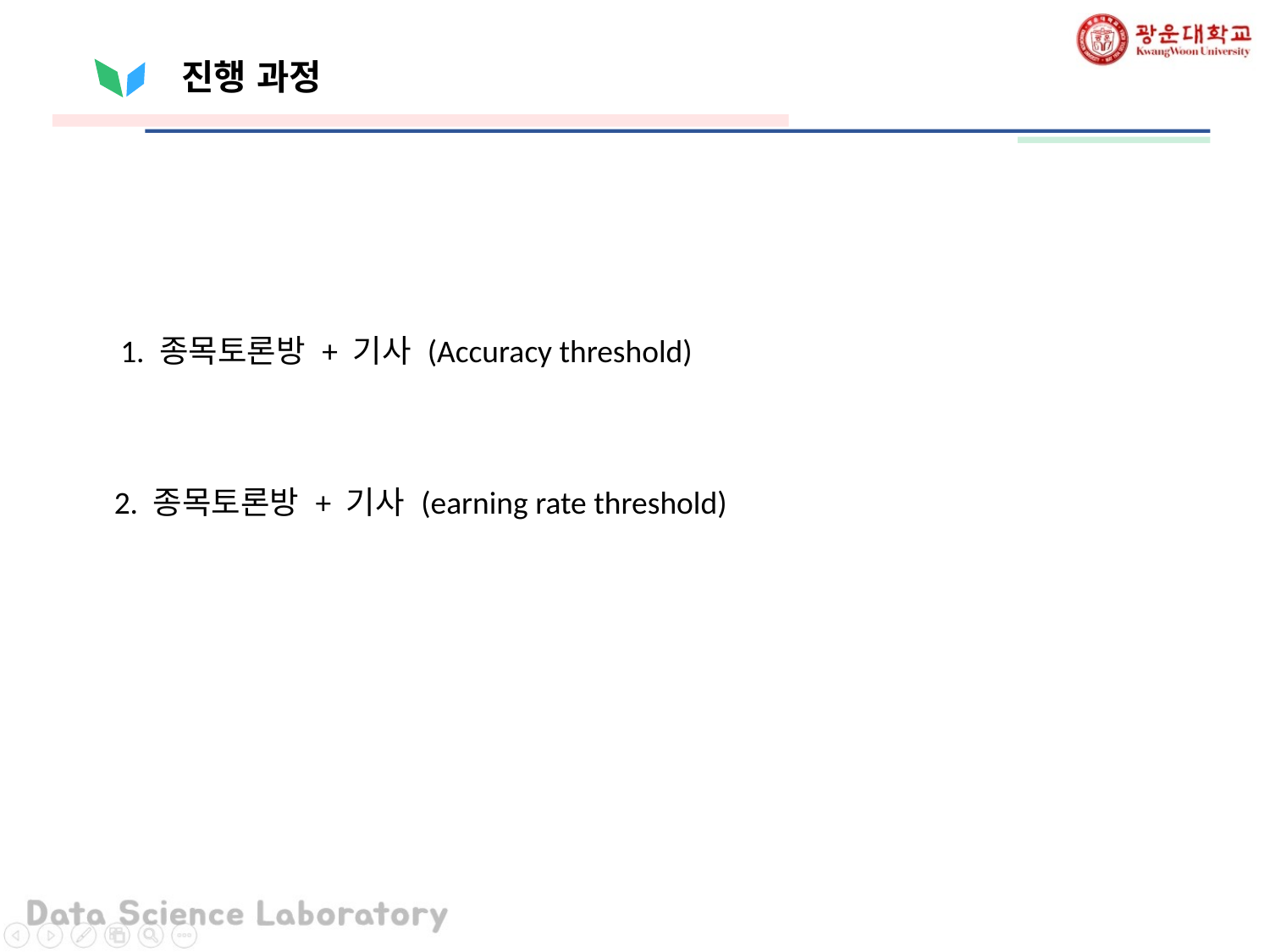

# 진행 과정
1. 종목토론방 + 기사 (Accuracy threshold)
2. 종목토론방 + 기사 (earning rate threshold)